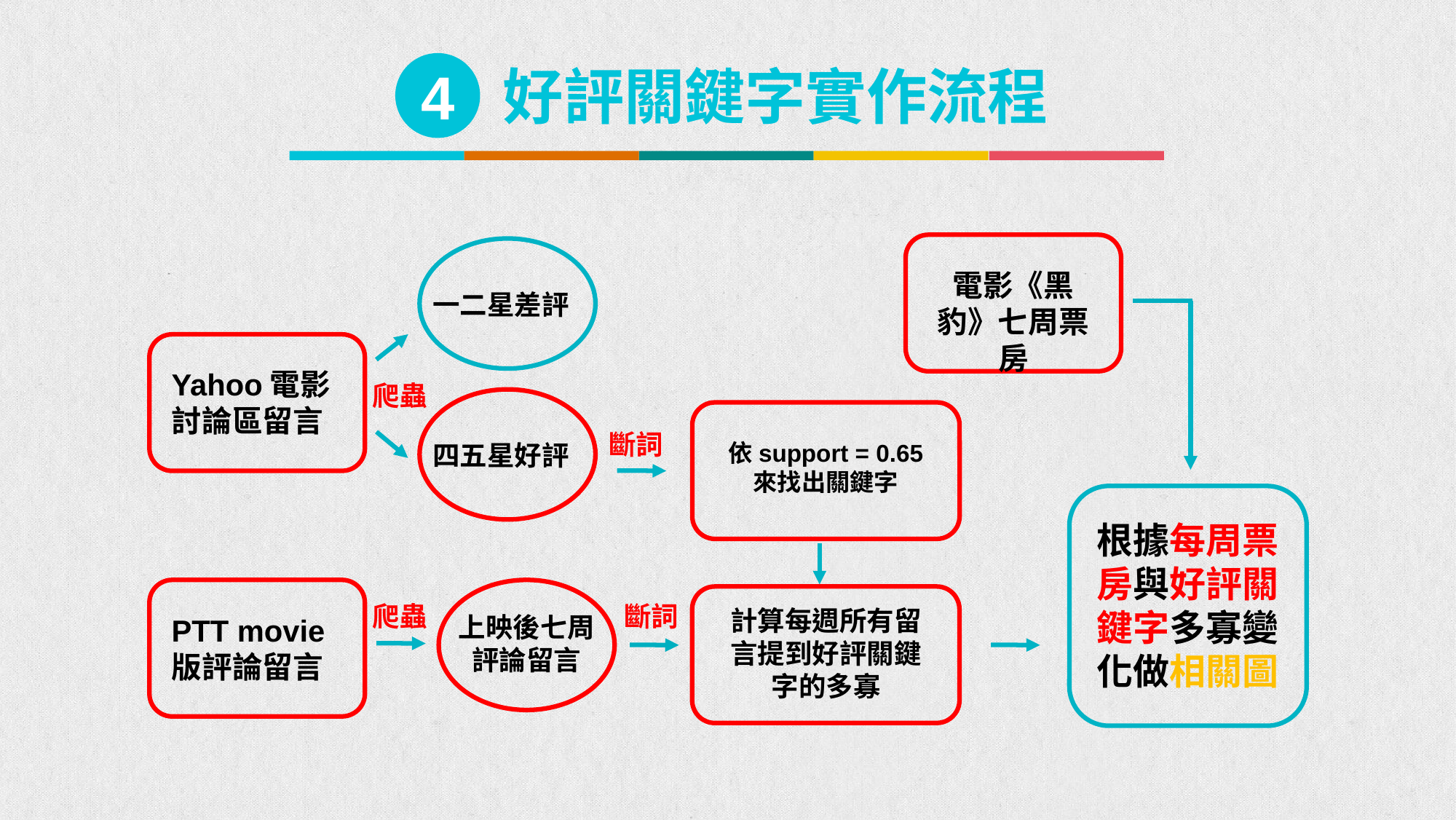

4
好評關鍵字實作流程

電影《黑豹》七周票房

一二星差評

Yahoo電影討論區留言
爬蟲

四五星好評

依support = 0.65 來找出關鍵字
斷詞

根據每周票房與好評關鍵字多寡變化做相關圖

PTT movie版評論留言

上映後七周評論留言

計算每週所有留言提到好評關鍵字的多寡
爬蟲
斷詞